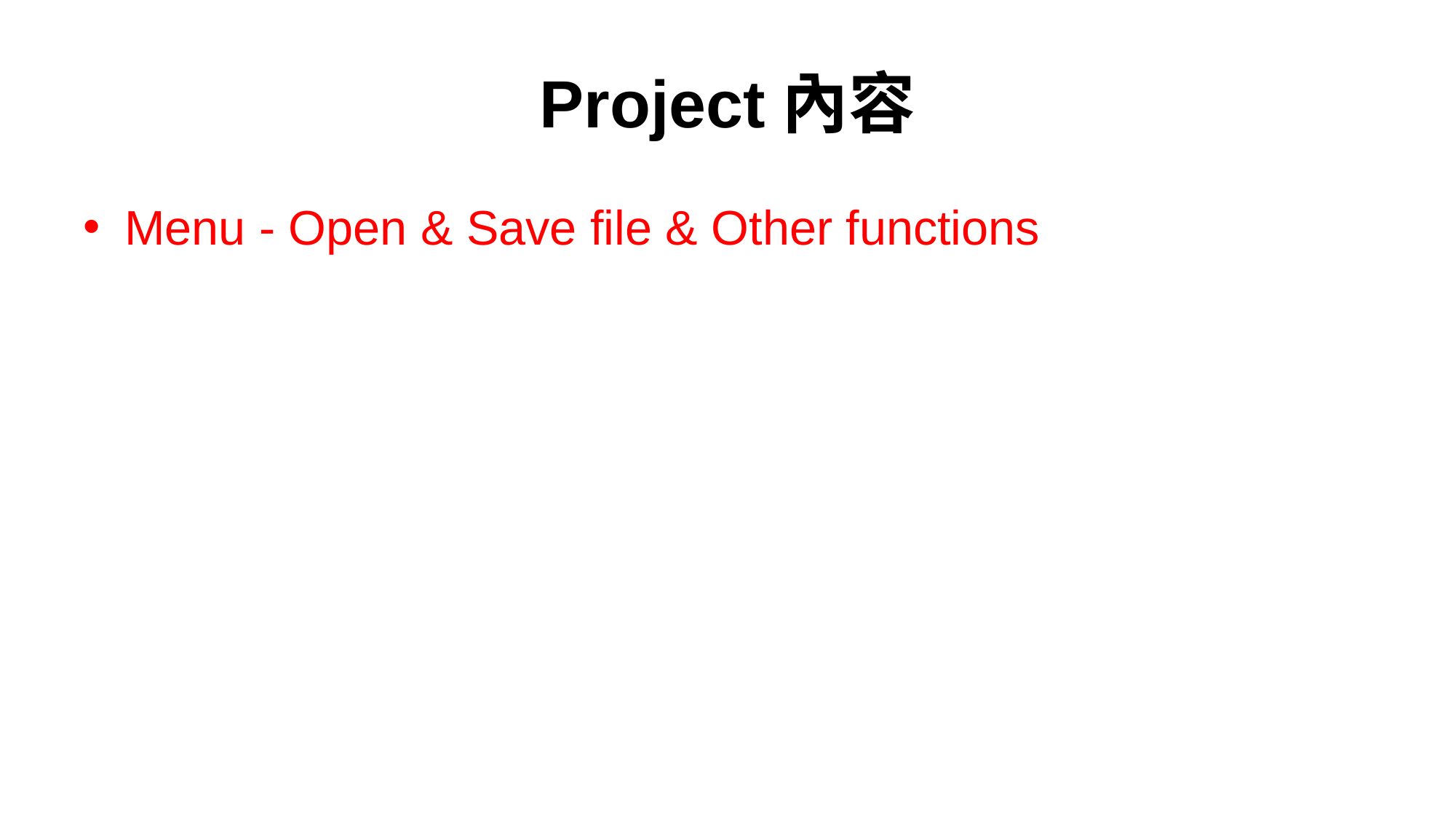

# Project內容
Menu - Open & Save file & Other functions